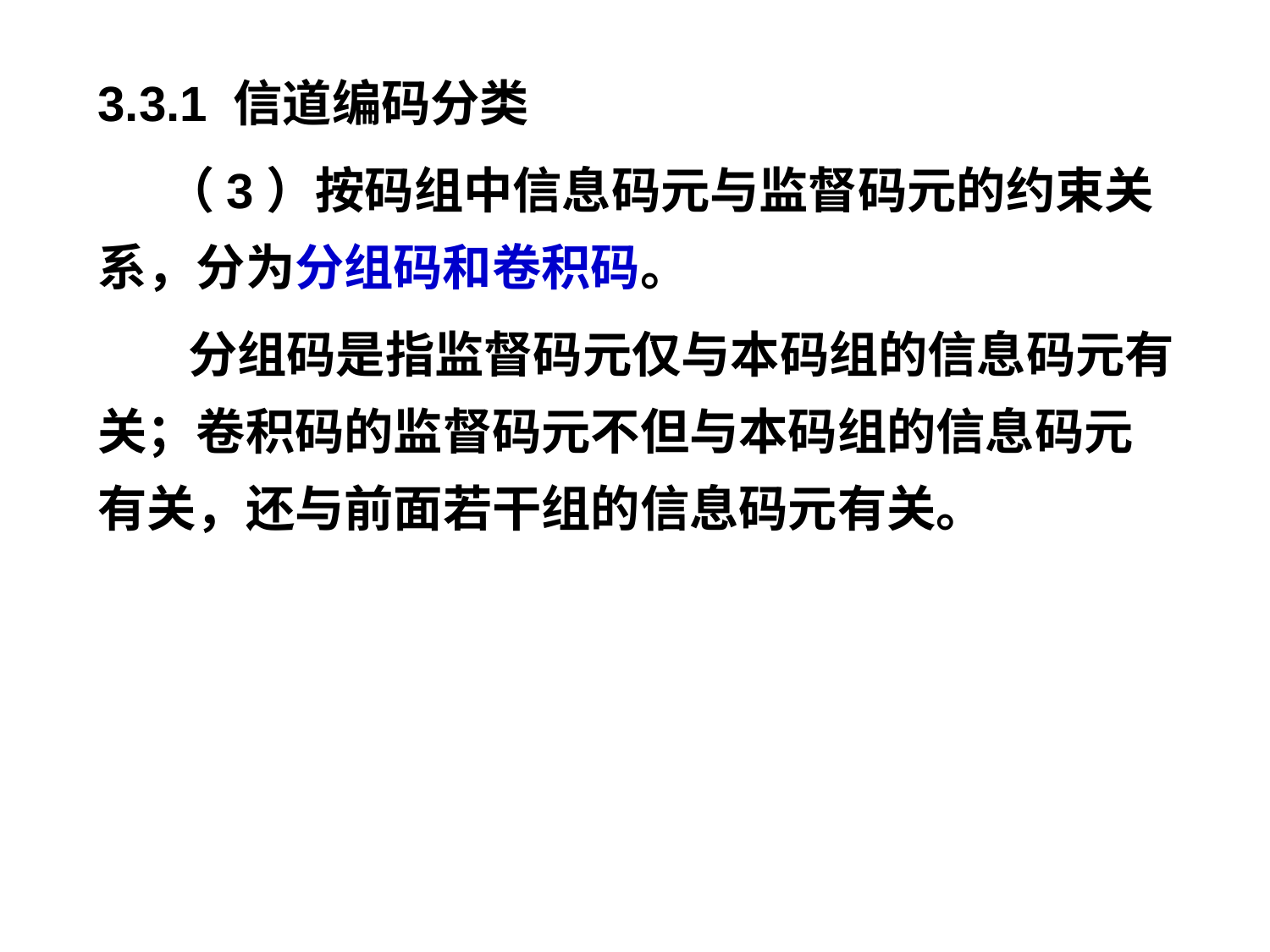

3.3.1 信道编码分类
     （3）按码组中信息码元与监督码元的约束关系，分为分组码和卷积码。
       分组码是指监督码元仅与本码组的信息码元有关；卷积码的监督码元不但与本码组的信息码元有关，还与前面若干组的信息码元有关。